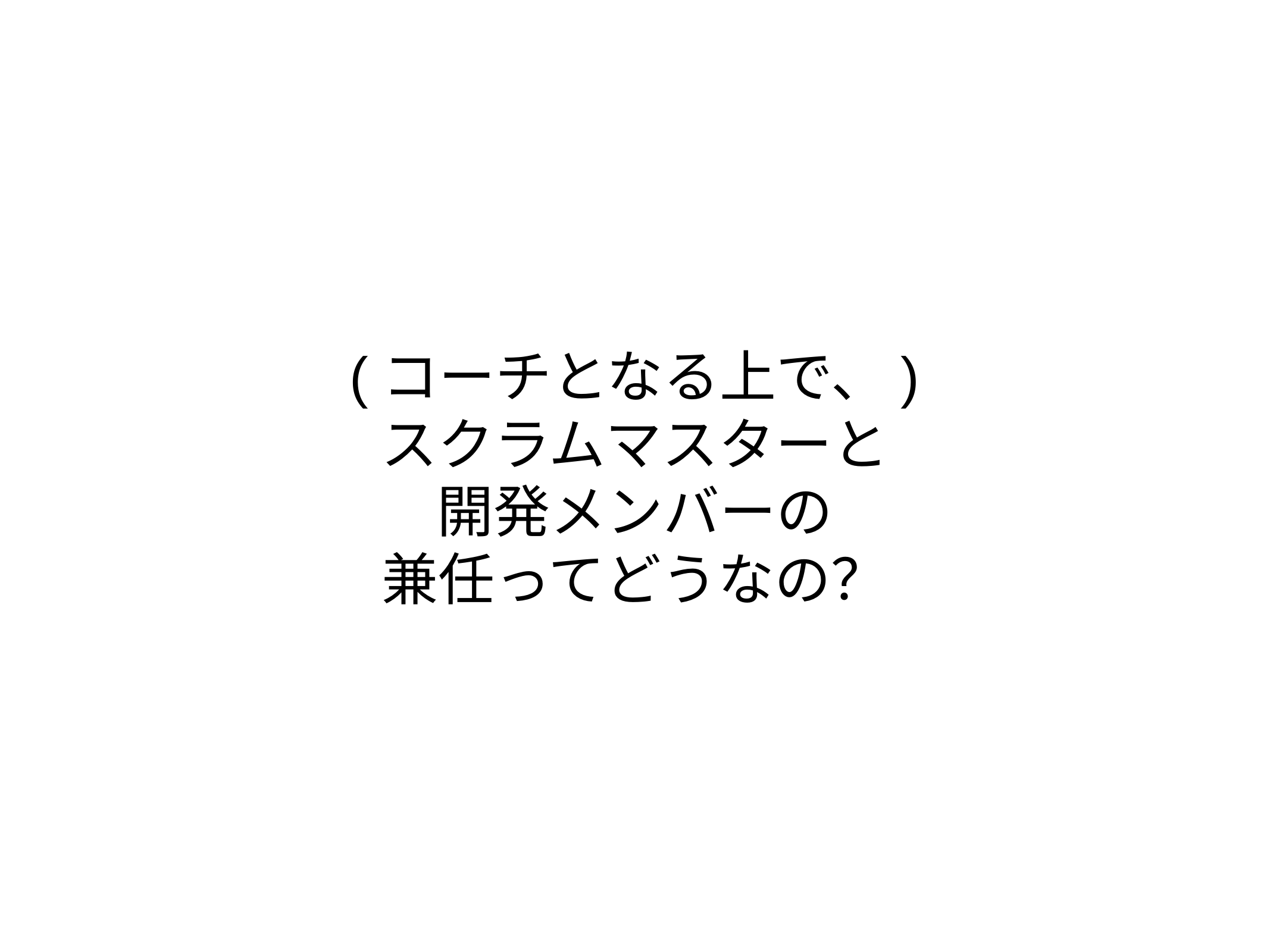

# (コーチとなる上で、) スクラムマスターと
開発メンバーの
兼任ってどうなの？